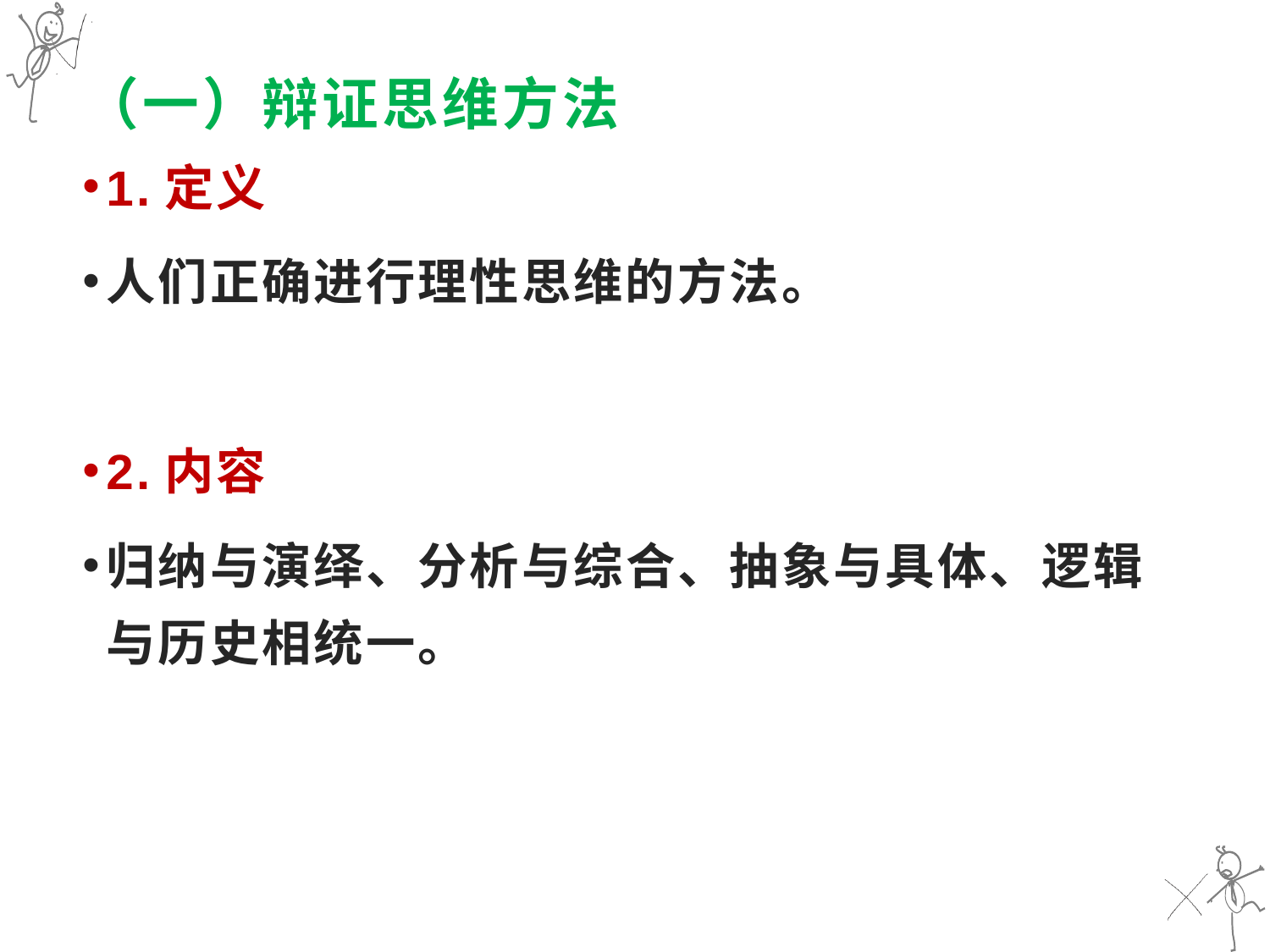

# （一）辩证思维方法
1.定义
人们正确进行理性思维的方法。

2.内容
归纳与演绎、分析与综合、抽象与具体、逻辑与历史相统一。